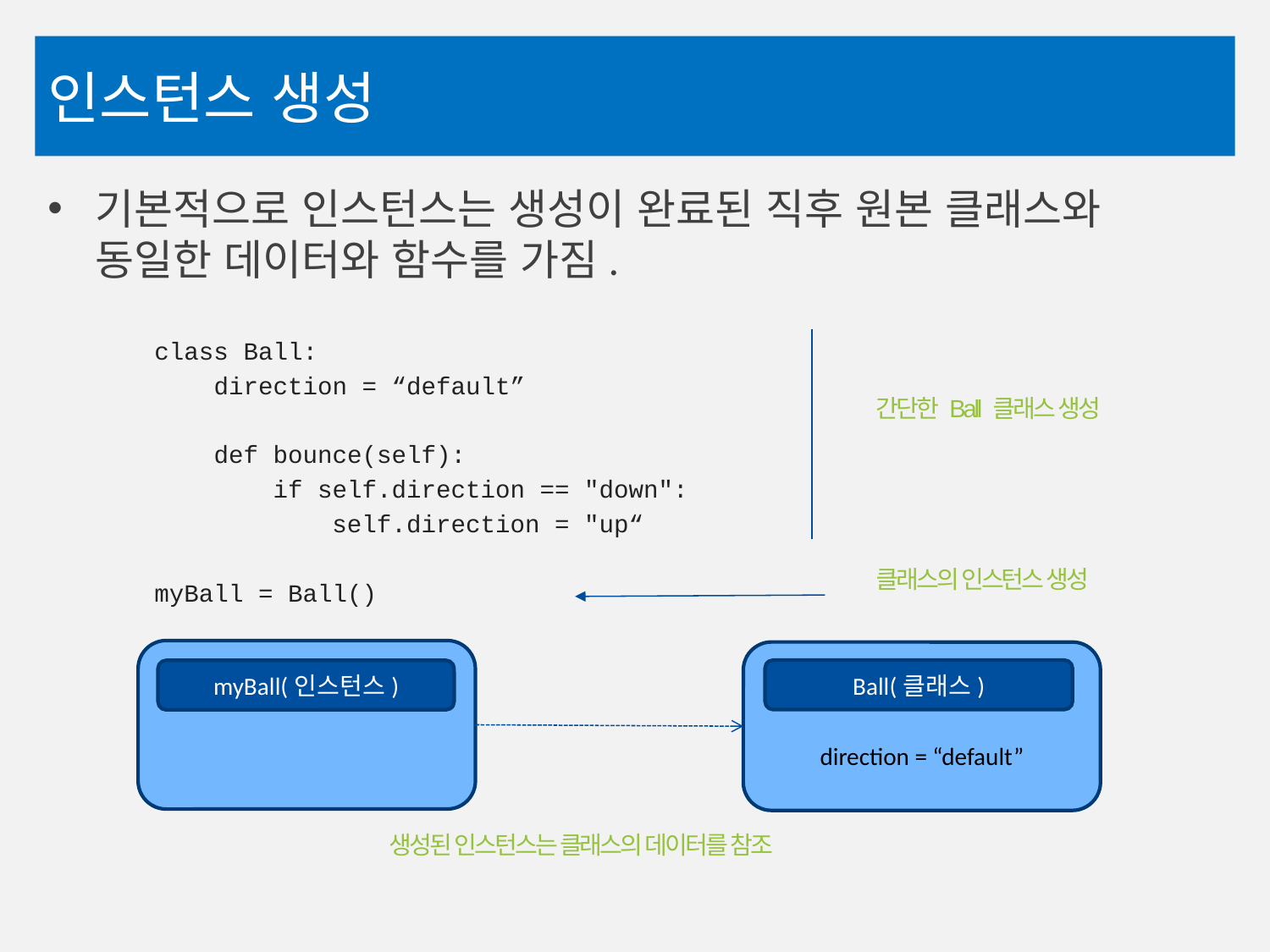

# 인스턴스 생성
기본적으로 인스턴스는 생성이 완료된 직후 원본 클래스와 동일한 데이터와 함수를 가짐.
class Ball:
    direction = “default”

    def bounce(self):
        if self.direction == "down":
            self.direction = "up“

myBall = Ball()
간단한 Ball 클래스 생성
클래스의 인스턴스 생성

direction = “default”
Ball(클래스)
myBall(인스턴스)
생성된 인스턴스는 클래스의 데이터를 참조